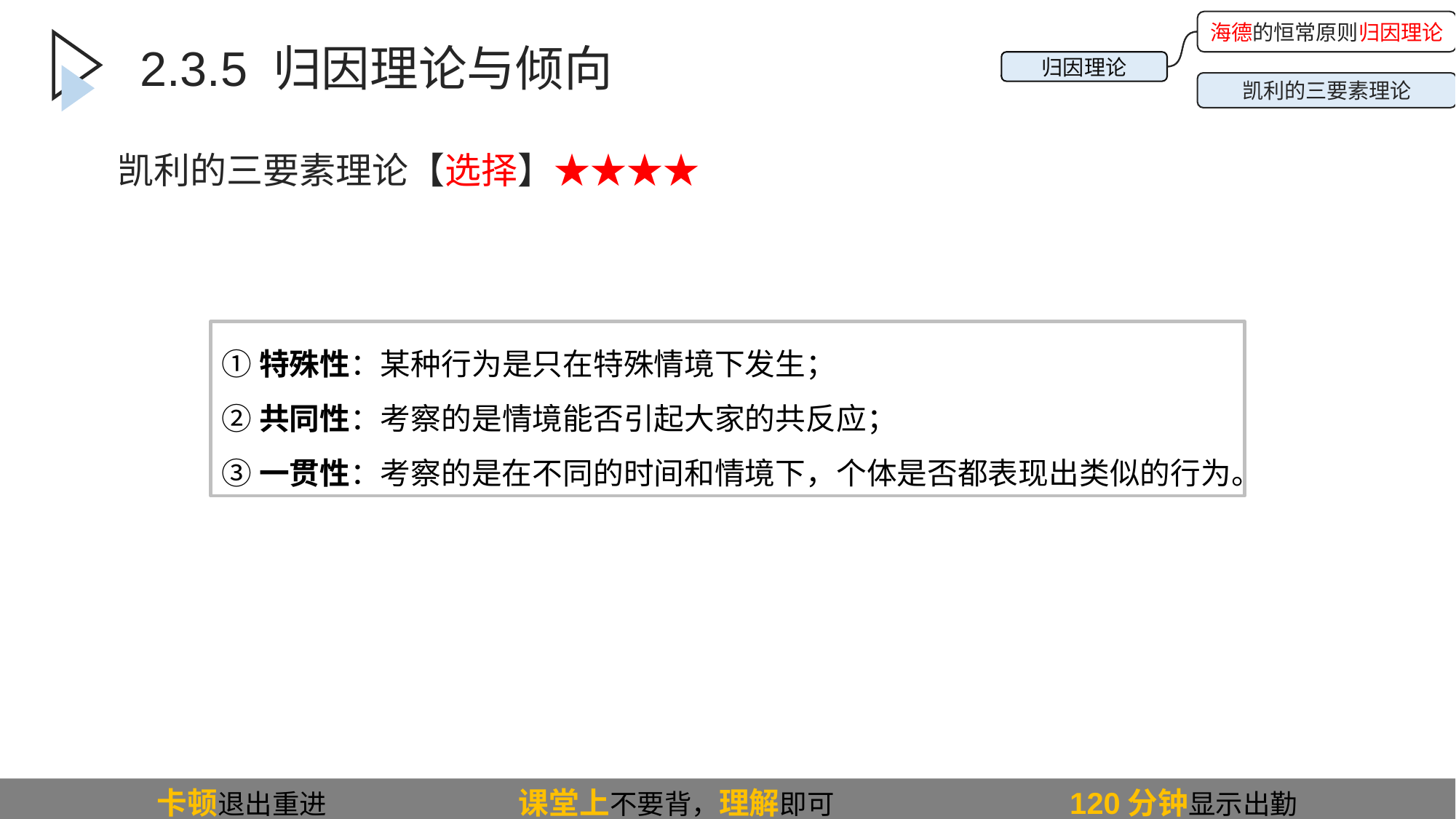

海德的恒常原则归因理论
归因理论
凯利的三要素理论
2.3.5 归因理论与倾向
凯利的三要素理论【选择】★★★★

①特殊性：某种行为是只在特殊情境下发生；
②共同性：考察的是情境能否引起大家的共反应；
③一贯性：考察的是在不同的时间和情境下，个体是否都表现出类似的行为。